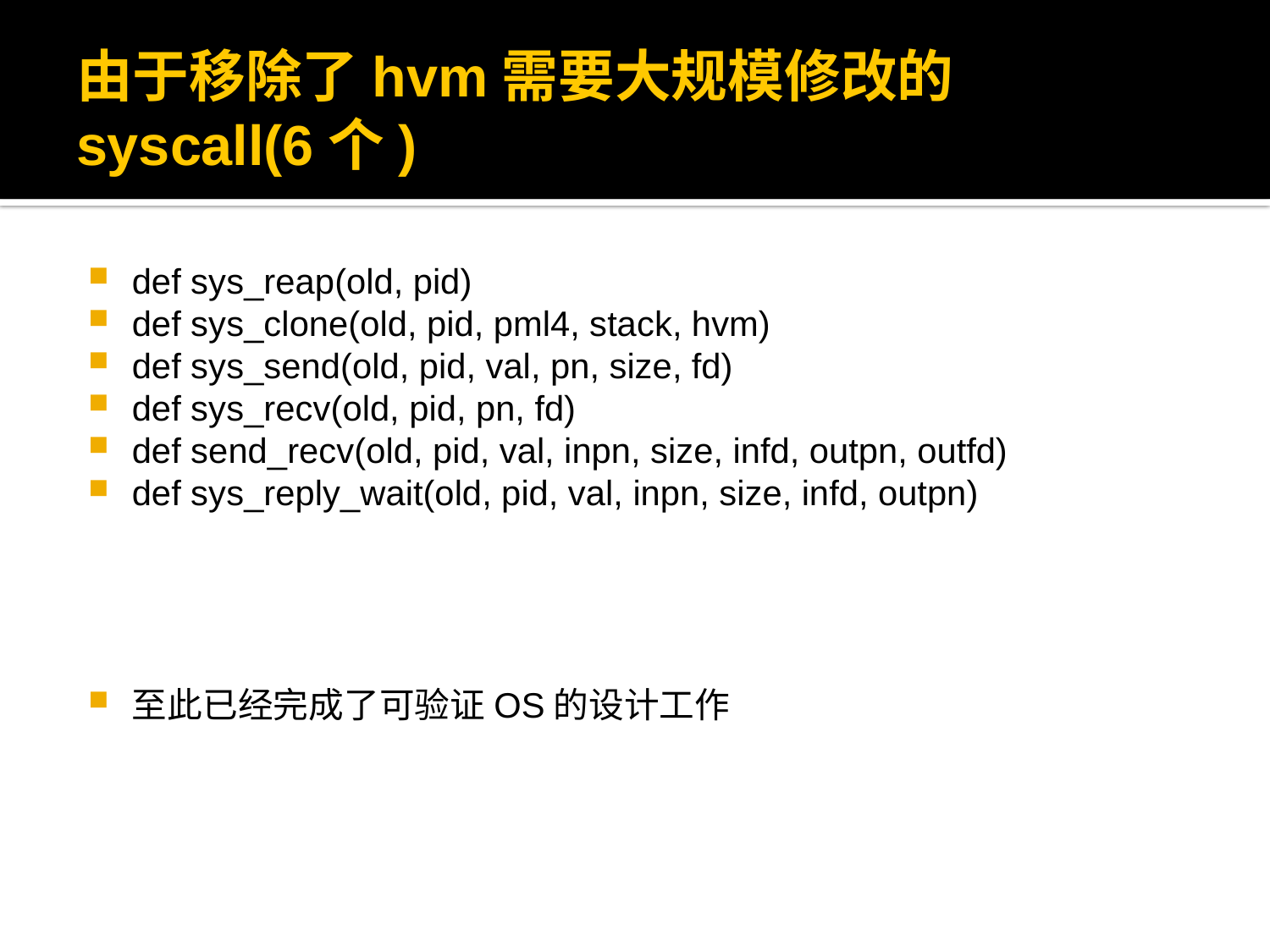

# 由于移除了hvm需要大规模修改的syscall(6个)
def sys_reap(old, pid)
def sys_clone(old, pid, pml4, stack, hvm)
def sys_send(old, pid, val, pn, size, fd)
def sys_recv(old, pid, pn, fd)
def send_recv(old, pid, val, inpn, size, infd, outpn, outfd)
def sys_reply_wait(old, pid, val, inpn, size, infd, outpn)

至此已经完成了可验证OS的设计工作